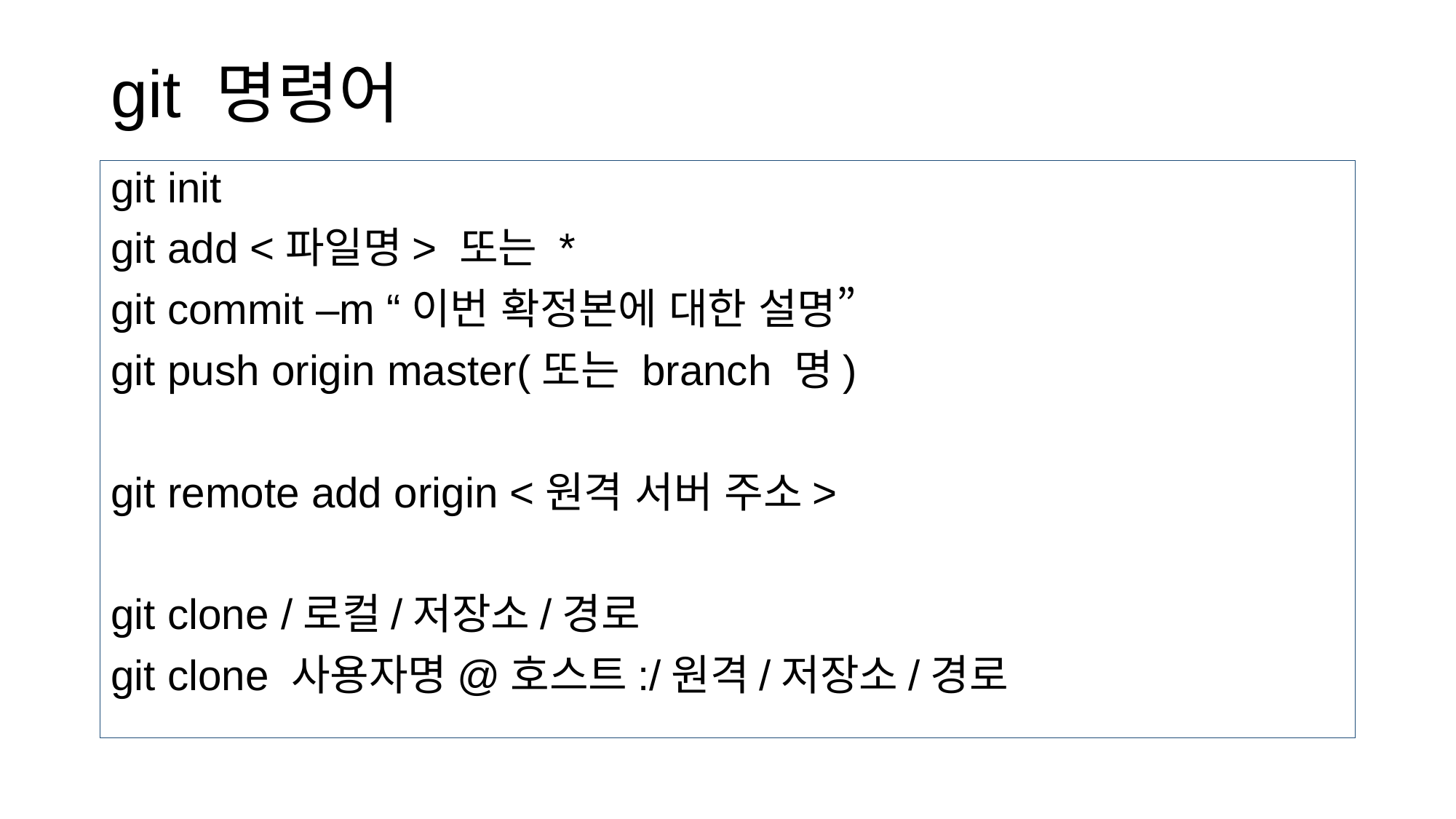

# git 명령어
git init
git add <파일명> 또는 *
git commit –m “이번 확정본에 대한 설명”
git push origin master(또는 branch 명)

git remote add origin <원격 서버 주소>

git clone /로컬/저장소/경로
git clone 사용자명@호스트:/원격/저장소/경로